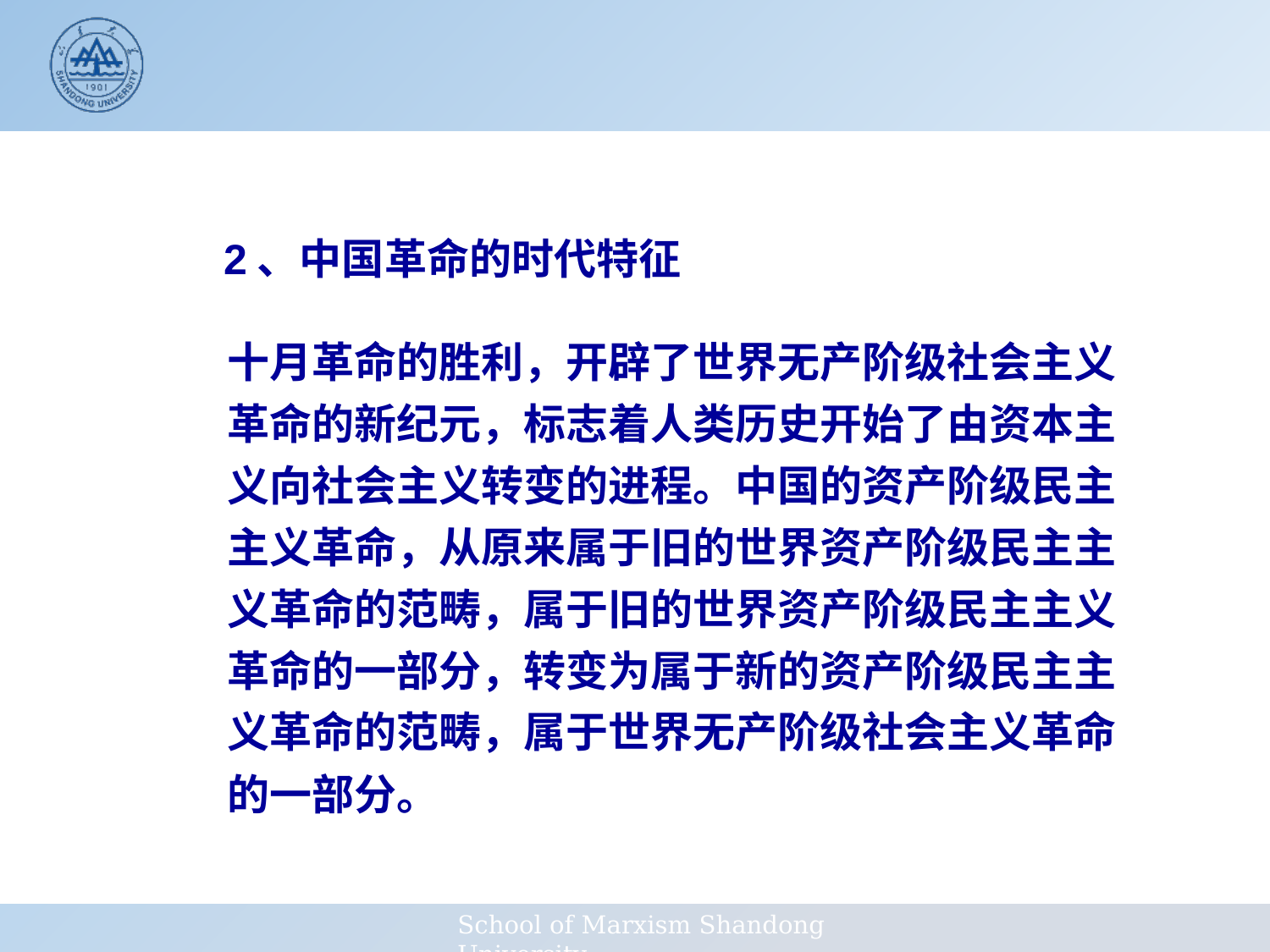

2、中国革命的时代特征
十月革命的胜利，开辟了世界无产阶级社会主义革命的新纪元，标志着人类历史开始了由资本主义向社会主义转变的进程。中国的资产阶级民主主义革命，从原来属于旧的世界资产阶级民主主义革命的范畴，属于旧的世界资产阶级民主主义革命的一部分，转变为属于新的资产阶级民主主义革命的范畴，属于世界无产阶级社会主义革命的一部分。